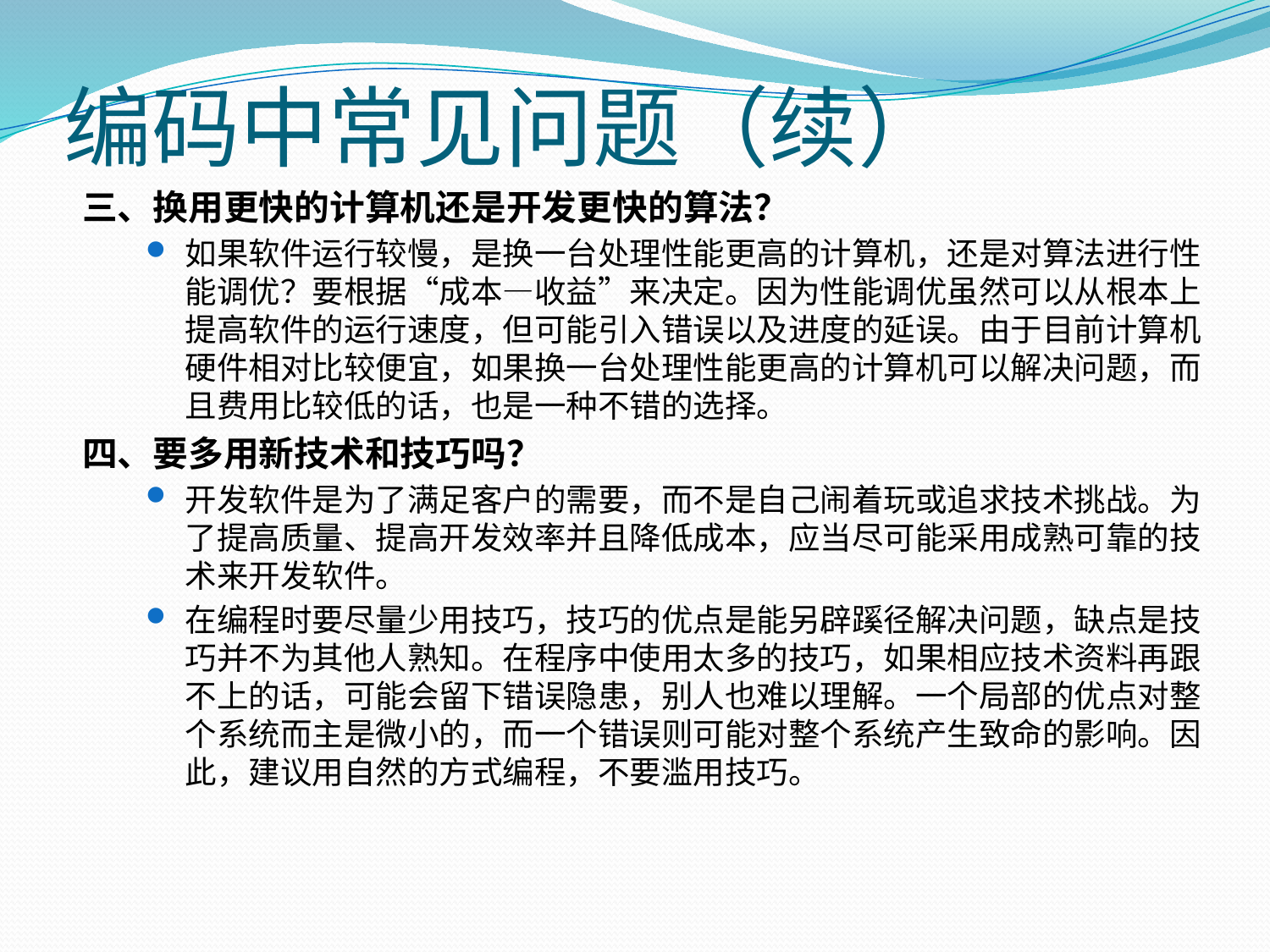

# 编码中常见问题（续）
三、换用更快的计算机还是开发更快的算法？
如果软件运行较慢，是换一台处理性能更高的计算机，还是对算法进行性能调优？要根据“成本—收益”来决定。因为性能调优虽然可以从根本上提高软件的运行速度，但可能引入错误以及进度的延误。由于目前计算机硬件相对比较便宜，如果换一台处理性能更高的计算机可以解决问题，而且费用比较低的话，也是一种不错的选择。
四、要多用新技术和技巧吗？
开发软件是为了满足客户的需要，而不是自己闹着玩或追求技术挑战。为了提高质量、提高开发效率并且降低成本，应当尽可能采用成熟可靠的技术来开发软件。
在编程时要尽量少用技巧，技巧的优点是能另辟蹊径解决问题，缺点是技巧并不为其他人熟知。在程序中使用太多的技巧，如果相应技术资料再跟不上的话，可能会留下错误隐患，别人也难以理解。一个局部的优点对整个系统而主是微小的，而一个错误则可能对整个系统产生致命的影响。因此，建议用自然的方式编程，不要滥用技巧。